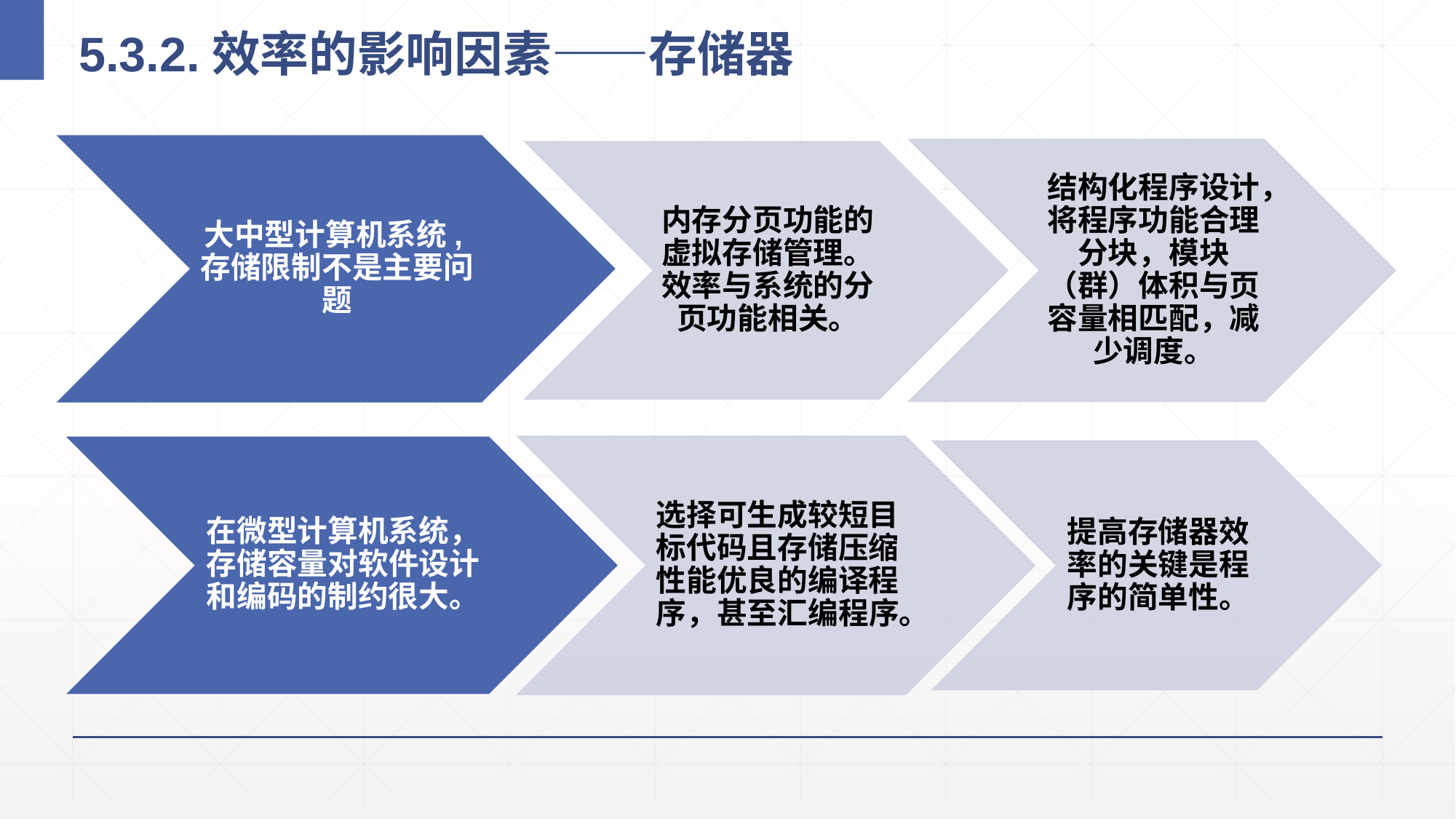

# 5.3.2.效率的影响因素——存储器
大中型计算机系统,存储限制不是主要问题
内存分页功能的虚拟存储管理。效率与系统的分页功能相关。
结构化程序设计，将程序功能合理分块，模块（群）体积与页容量相匹配，减少调度。
在微型计算机系统，存储容量对软件设计和编码的制约很大。
选择可生成较短目标代码且存储压缩性能优良的编译程序，甚至汇编程序。
提高存储器效率的关键是程序的简单性。
1